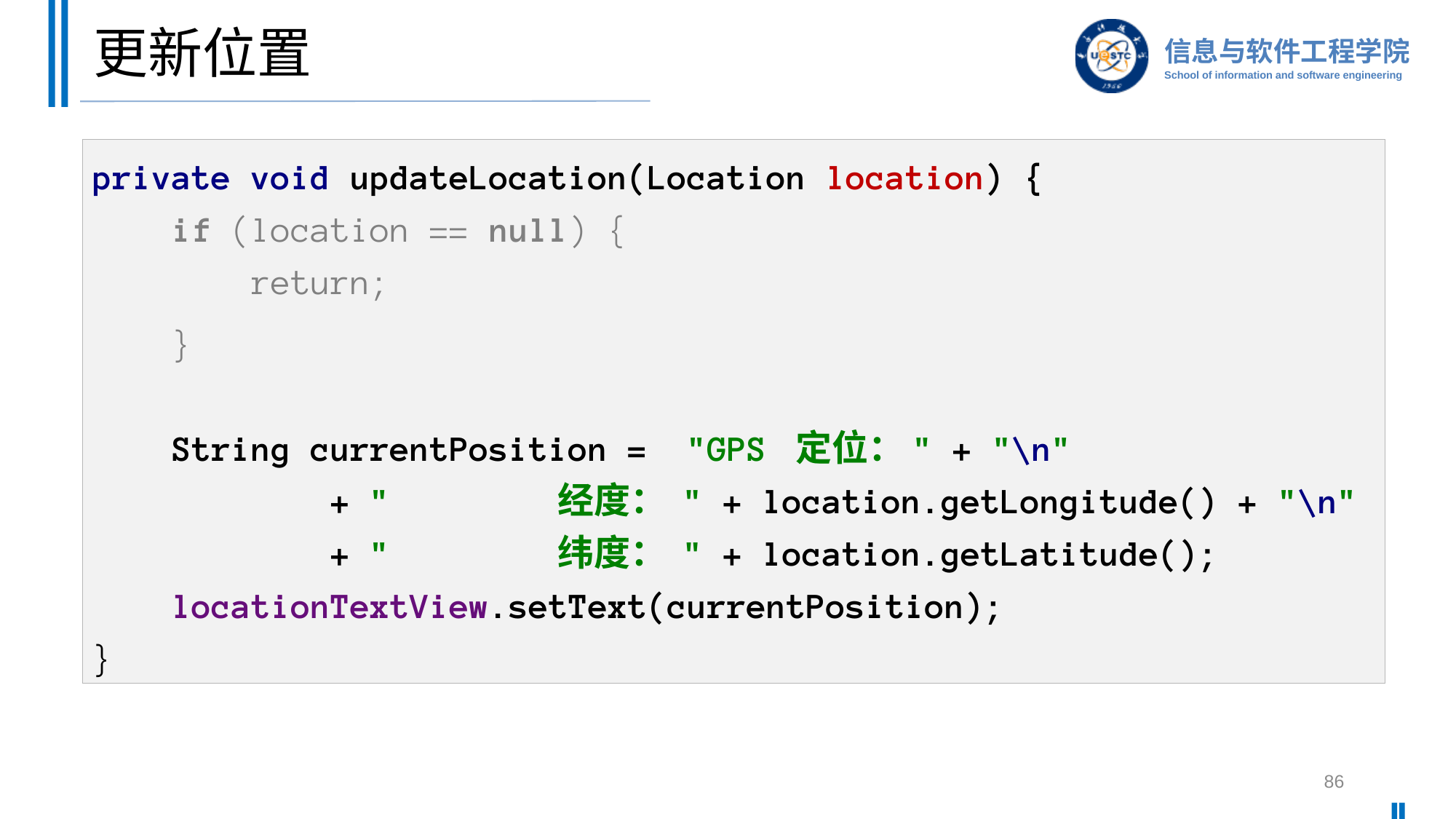

# 更新位置
private void updateLocation(Location location) {
    if (location == null) {
        return;
    }
    String currentPosition =  "GPS 定位：" + "\n"
            + "        经度： " + location.getLongitude() + "\n"
            + "        纬度： " + location.getLatitude();
    locationTextView.setText(currentPosition);
}
86